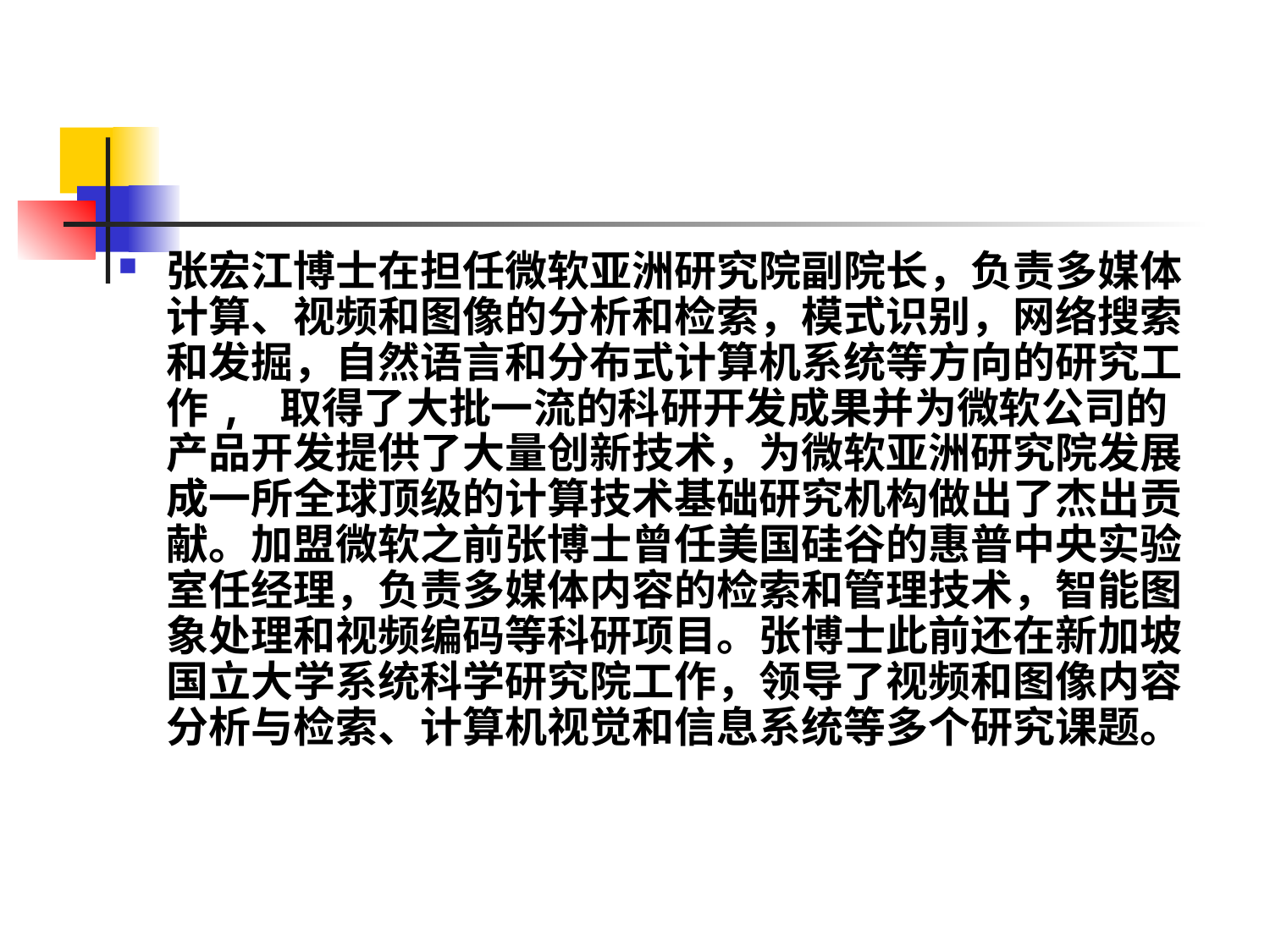

张宏江博士在担任微软亚洲研究院副院长，负责多媒体计算、视频和图像的分析和检索，模式识别，网络搜索和发掘，自然语言和分布式计算机系统等方向的研究工作, 取得了大批一流的科研开发成果并为微软公司的产品开发提供了大量创新技术，为微软亚洲研究院发展成一所全球顶级的计算技术基础研究机构做出了杰出贡献。加盟微软之前张博士曾任美国硅谷的惠普中央实验室任经理，负责多媒体内容的检索和管理技术，智能图象处理和视频编码等科研项目。张博士此前还在新加坡国立大学系统科学研究院工作，领导了视频和图像内容分析与检索、计算机视觉和信息系统等多个研究课题。